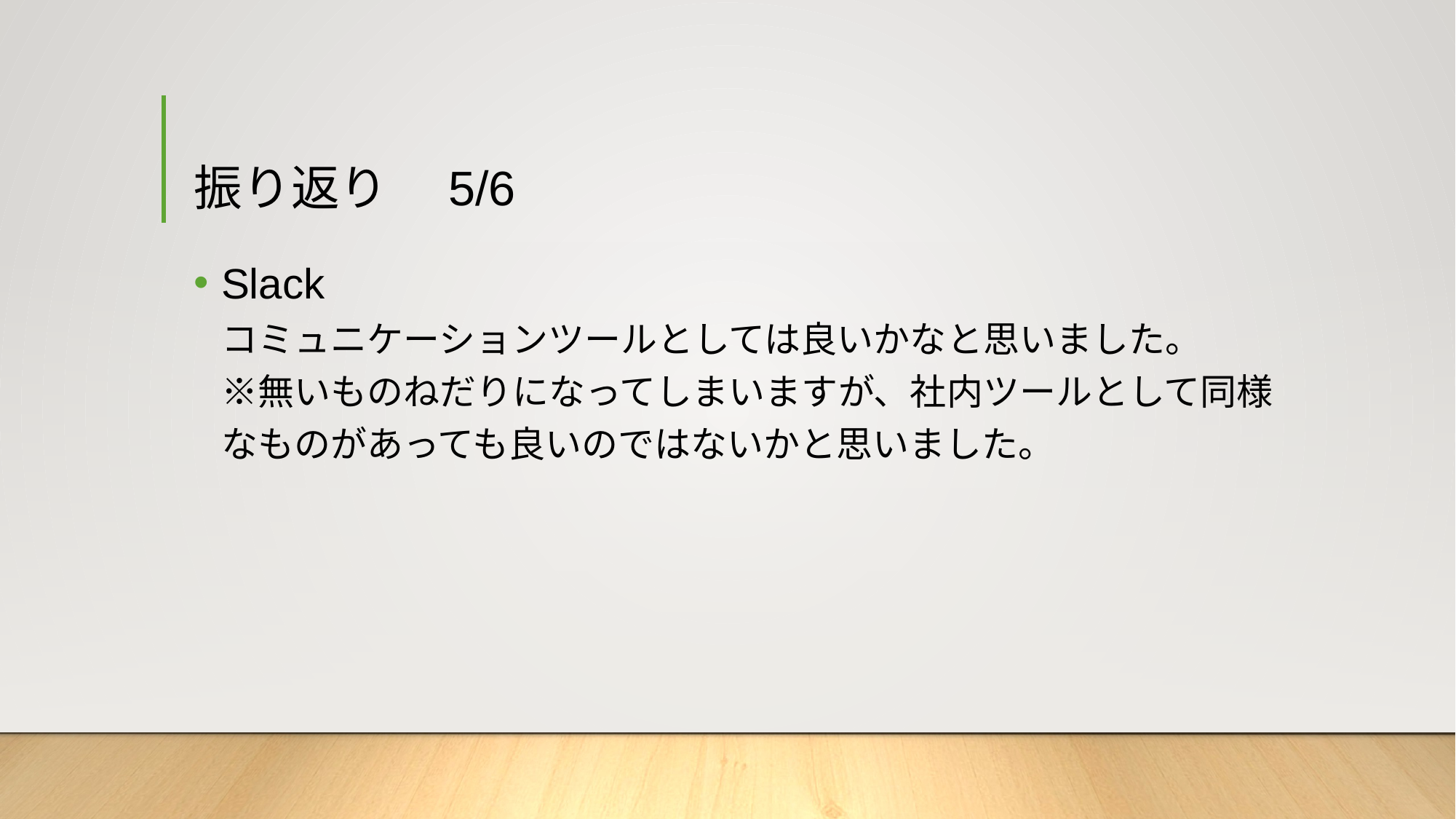

# 振り返り　5/6
Slack
コミュニケーションツールとしては良いかなと思いました。
※無いものねだりになってしまいますが、社内ツールとして同様なものがあっても良いのではないかと思いました。